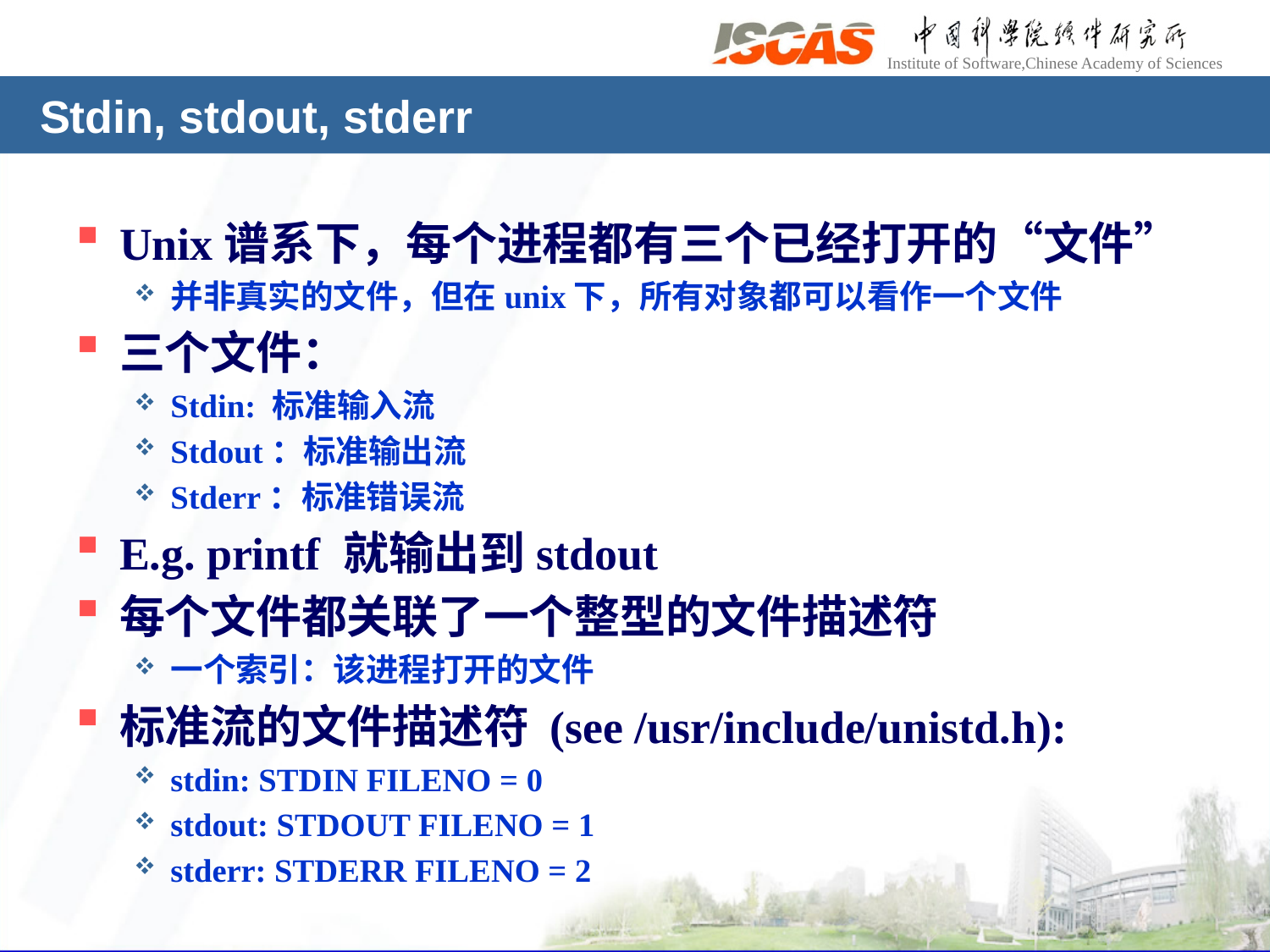

# Stdin, stdout, stderr
Unix谱系下，每个进程都有三个已经打开的“文件”
并非真实的文件，但在unix下，所有对象都可以看作一个文件
三个文件：
Stdin: 标准输入流
Stdout：标准输出流
Stderr：标准错误流
E.g. printf 就输出到stdout
每个文件都关联了一个整型的文件描述符
一个索引：该进程打开的文件
标准流的文件描述符 (see /usr/include/unistd.h):
stdin: STDIN FILENO = 0
stdout: STDOUT FILENO = 1
stderr: STDERR FILENO = 2